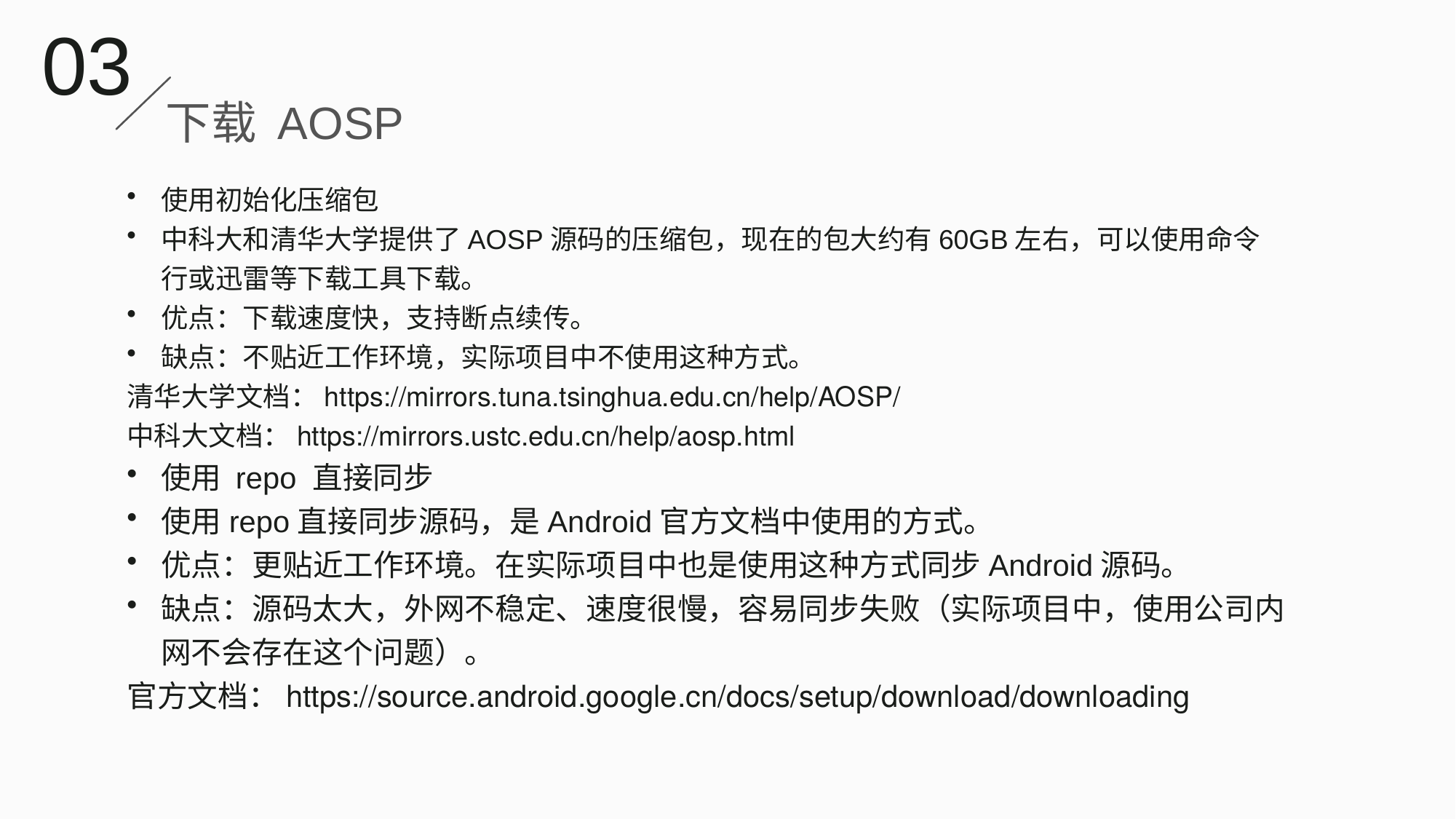

03
下载 AOSP
使用初始化压缩包
中科大和清华大学提供了AOSP源码的压缩包，现在的包大约有60GB左右，可以使用命令行或迅雷等下载工具下载。优点：下载速度快，支持断点续传。缺点：不贴近工作环境，实际项目中不使用这种方式。清华大学文档：https://mirrors.tuna.tsinghua.edu.cn/help/AOSP/
中科大文档：https://mirrors.ustc.edu.cn/help/aosp.html
使用 repo 直接同步
使用repo直接同步源码，是Android官方文档中使用的方式。优点：更贴近工作环境。在实际项目中也是使用这种方式同步Android源码。缺点：源码太大，外网不稳定、速度很慢，容易同步失败（实际项目中，使用公司内网不会存在这个问题）。官方文档：https://source.android.google.cn/docs/setup/download/downloading